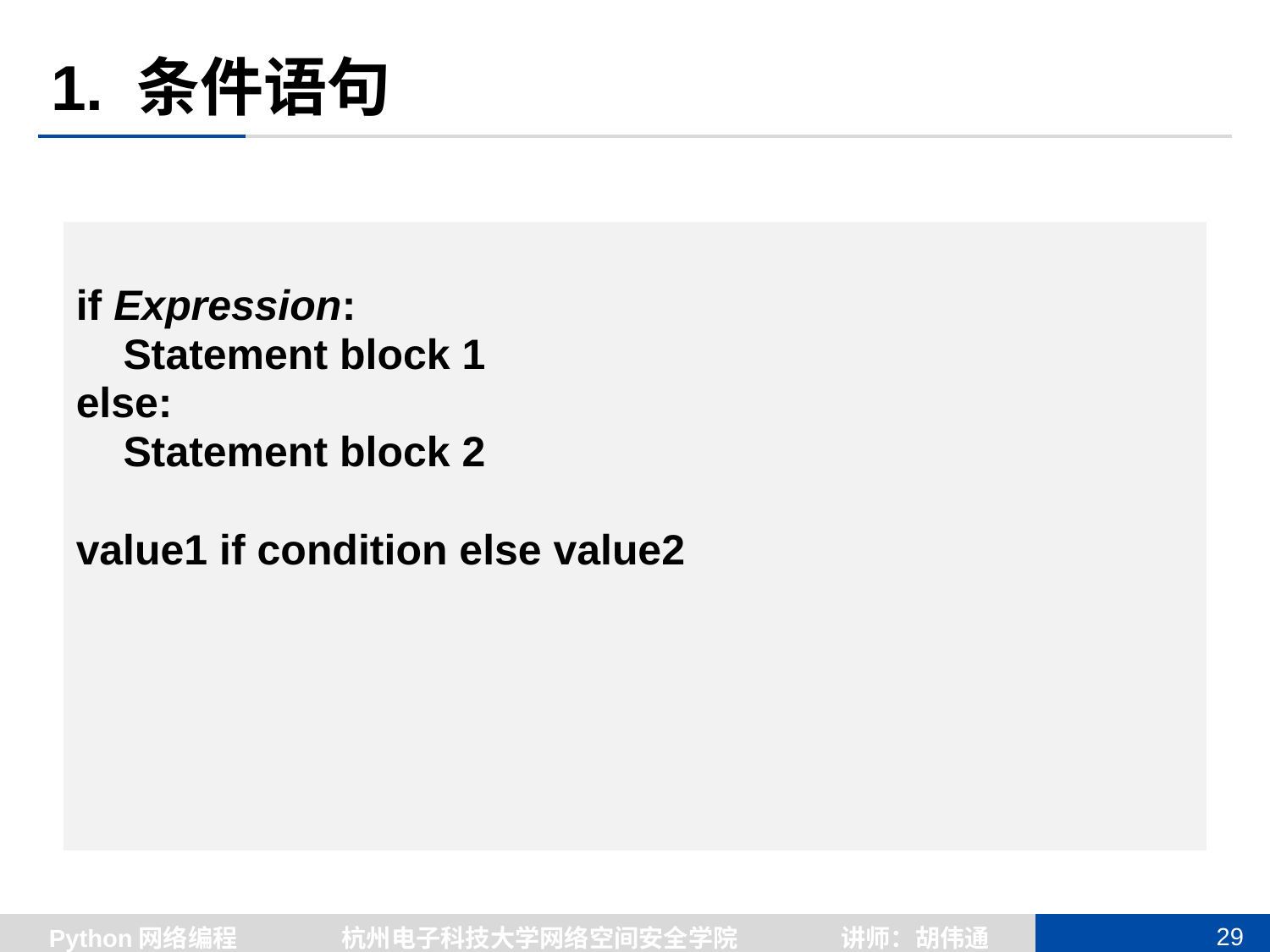

# 1. 条件语句

if Expression:
    Statement block 1
else:
    Statement block 2

value1 if condition else value2